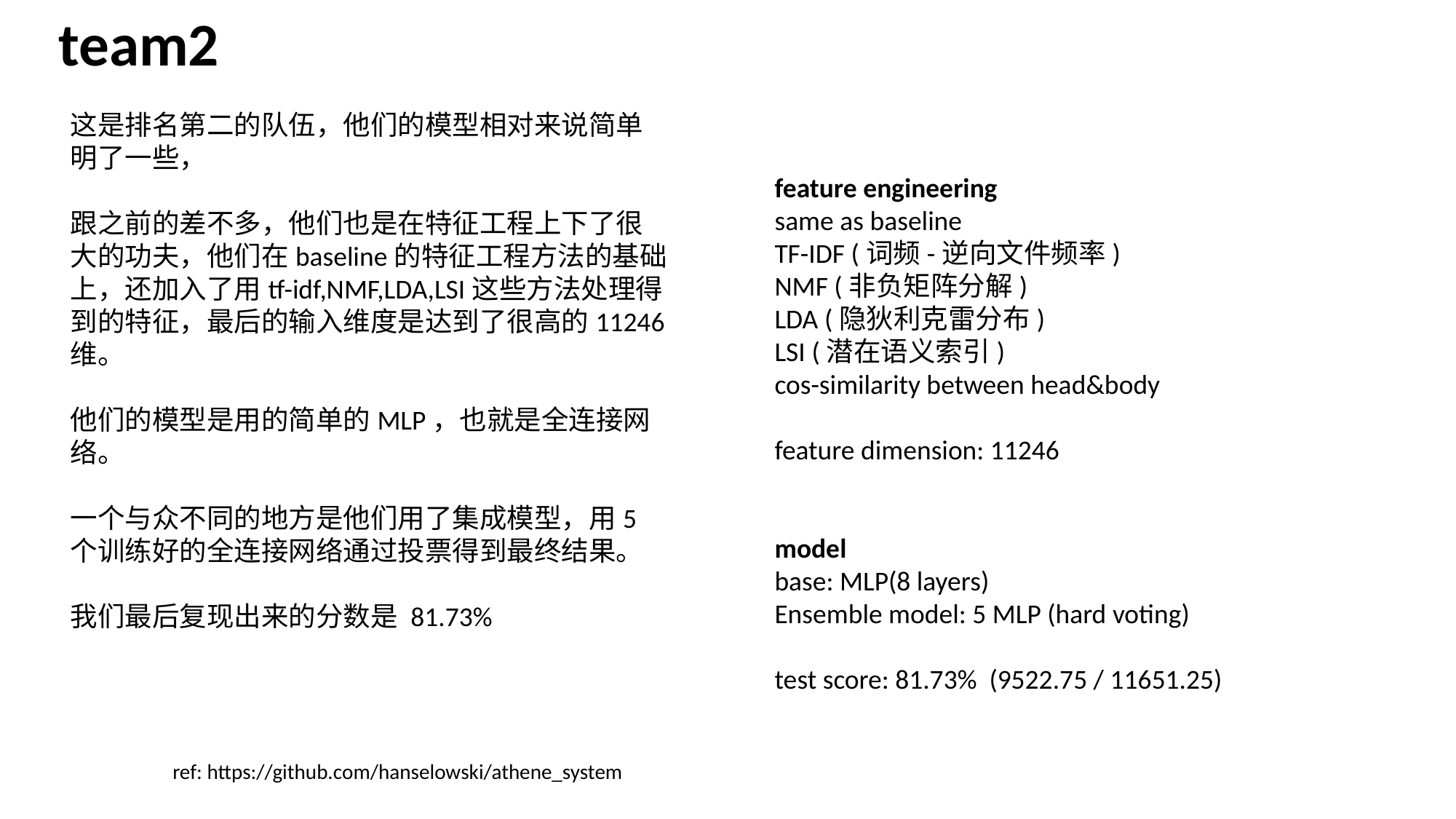

team2
这是排名第二的队伍，他们的模型相对来说简单明了一些，

跟之前的差不多，他们也是在特征工程上下了很大的功夫，他们在baseline的特征工程方法的基础上，还加入了用tf-idf,NMF,LDA,LSI这些方法处理得到的特征，最后的输入维度是达到了很高的11246维。

他们的模型是用的简单的MLP，也就是全连接网络。

一个与众不同的地方是他们用了集成模型，用5个训练好的全连接网络通过投票得到最终结果。

我们最后复现出来的分数是 81.73%

feature engineering
same as baseline
TF-IDF (词频-逆向文件频率)
NMF (非负矩阵分解)
LDA (隐狄利克雷分布)
LSI (潜在语义索引)
cos-similarity between head&body

feature dimension: 11246

model
base: MLP(8 layers)
Ensemble model: 5 MLP (hard voting)

test score: 81.73%  (9522.75 / 11651.25)

ref: https://github.com/hanselowski/athene_system